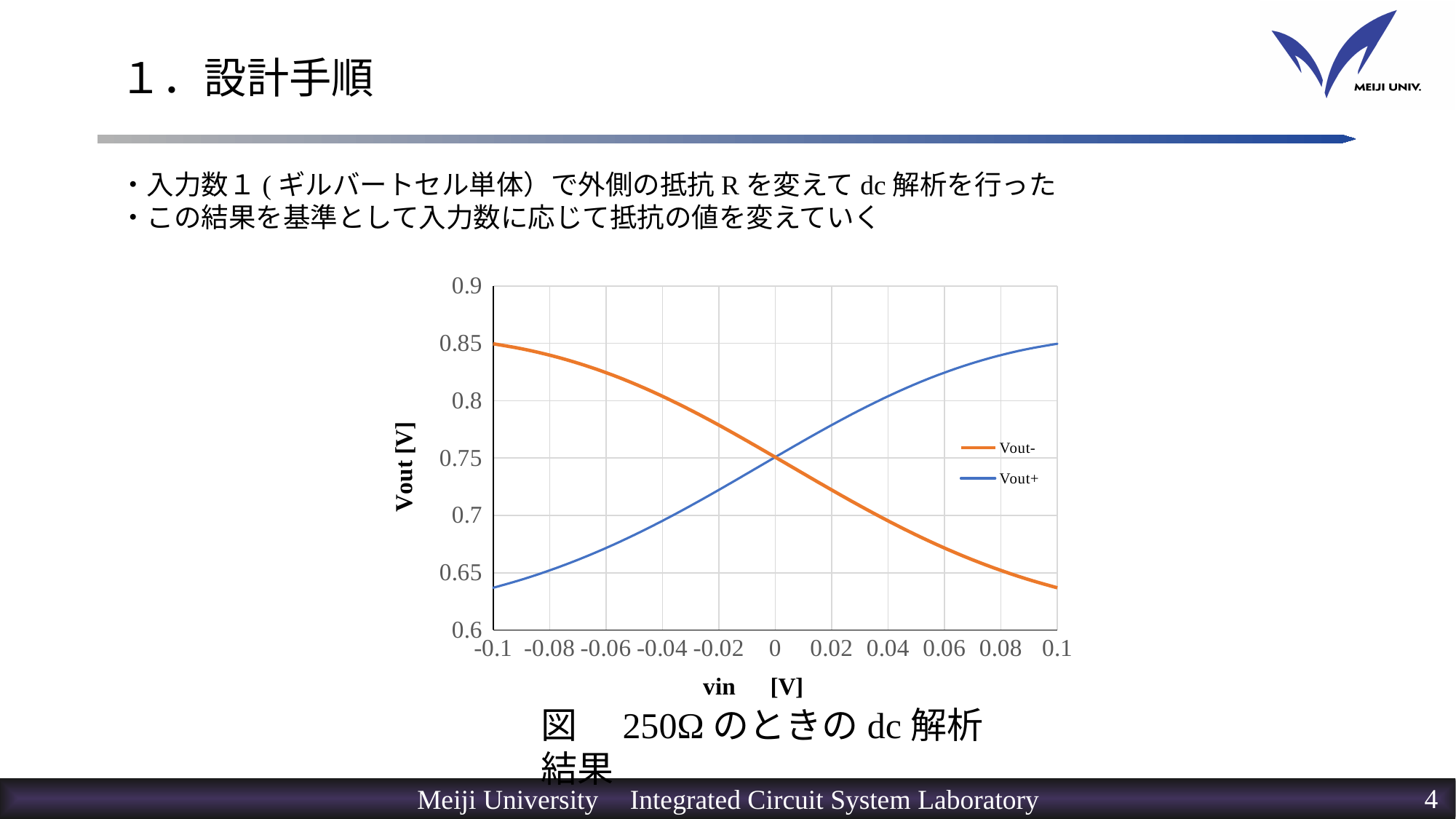

# １．設計手順
・入力数１(ギルバートセル単体）で外側の抵抗Rを変えてdc解析を行った
・この結果を基準として入力数に応じて抵抗の値を変えていく

### Chart

| Category |  |  |
|---|---|---|
図　250Ωのときのdc解析結果